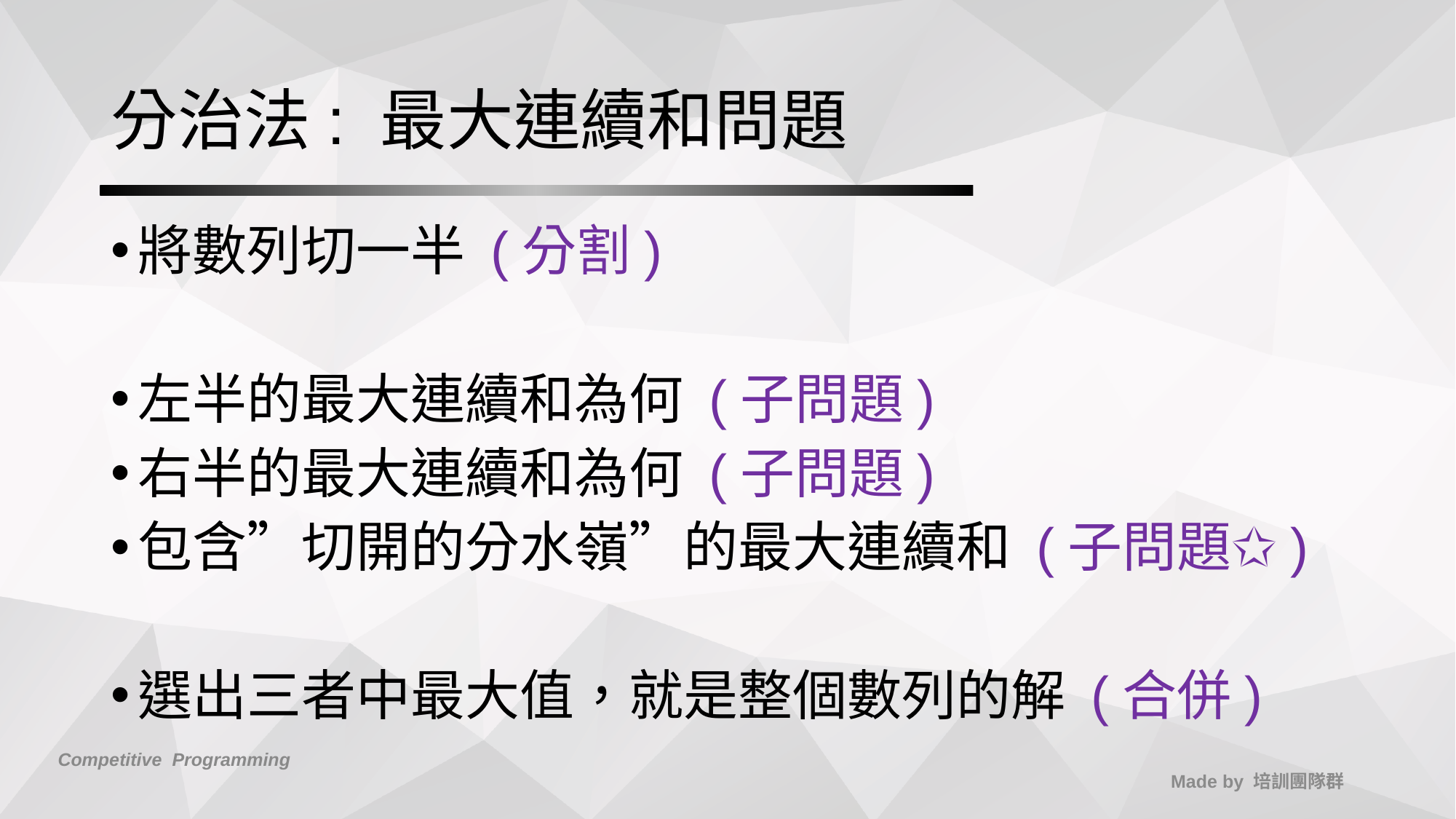

# 分治法: 最大連續和問題
將數列切一半 (分割)

左半的最大連續和為何 (子問題)
右半的最大連續和為何 (子問題)
包含”切開的分水嶺”的最大連續和 (子問題✩)

選出三者中最大值，就是整個數列的解 (合併)